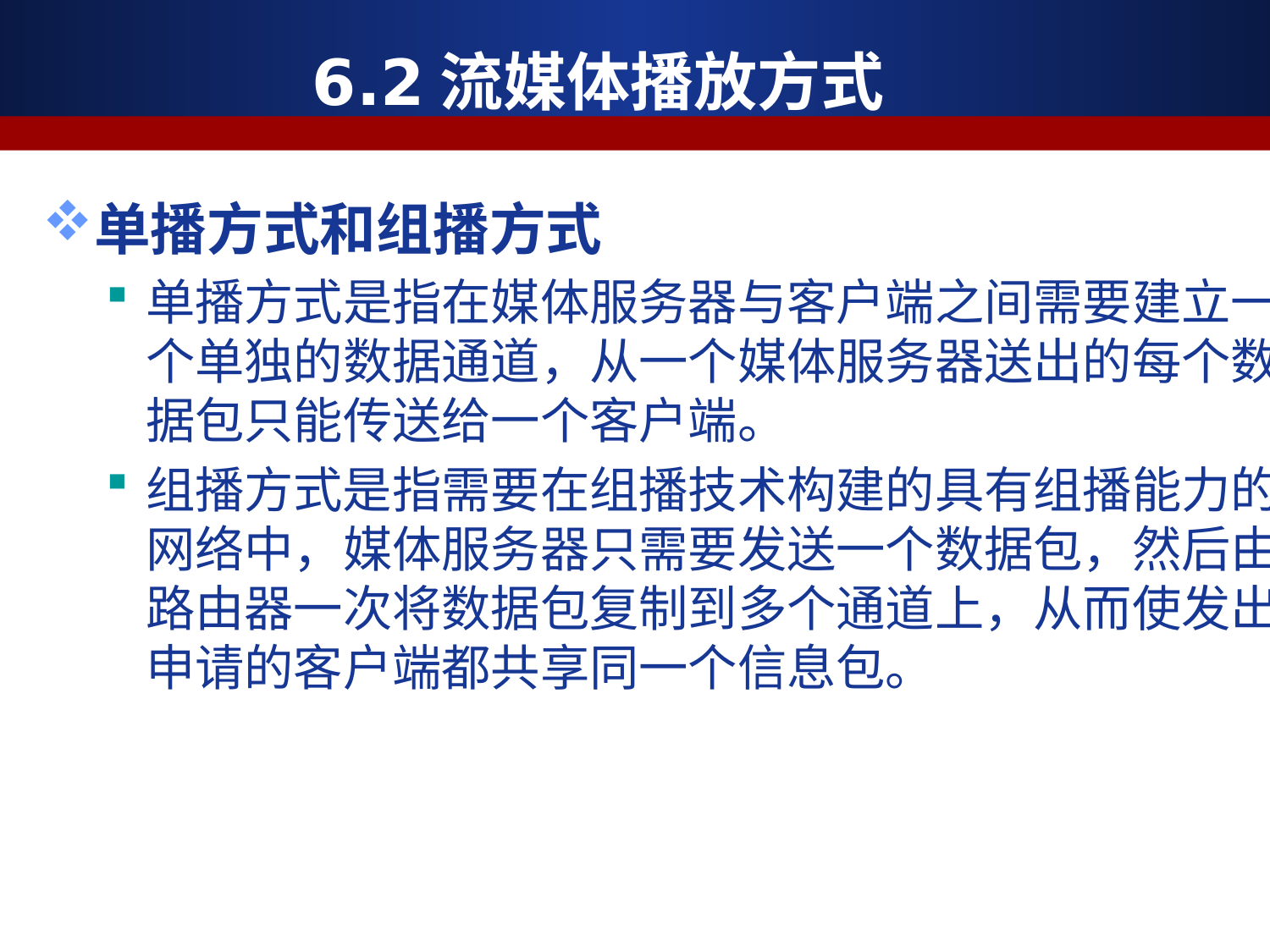

# 6.2流媒体播放方式
单播方式和组播方式
单播方式是指在媒体服务器与客户端之间需要建立一个单独的数据通道，从一个媒体服务器送出的每个数据包只能传送给一个客户端。
组播方式是指需要在组播技术构建的具有组播能力的网络中，媒体服务器只需要发送一个数据包，然后由路由器一次将数据包复制到多个通道上，从而使发出申请的客户端都共享同一个信息包。